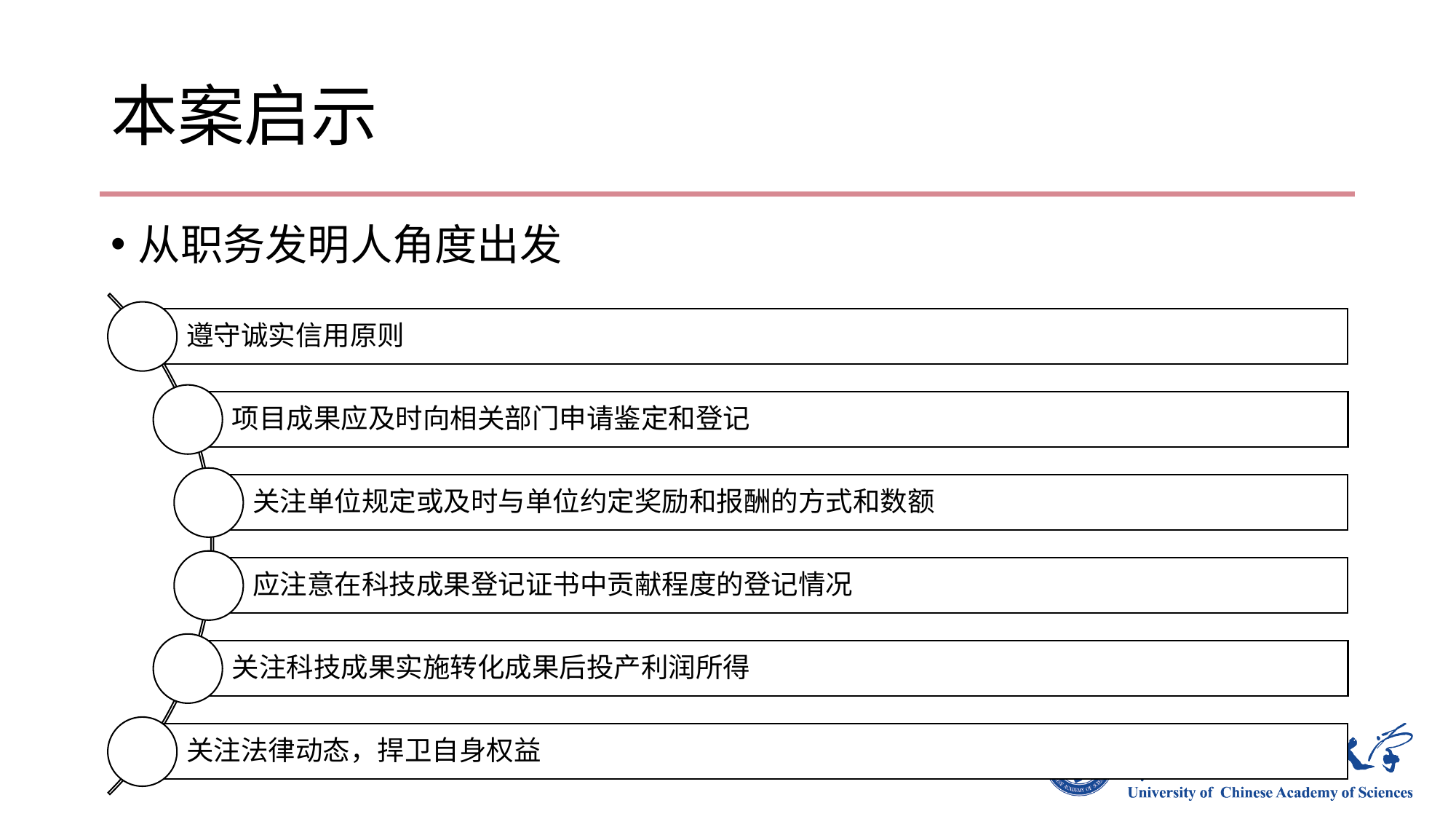

# 本案启示
从职务发明人角度出发

遵守诚实信用原则
项目成果应及时向相关部门申请鉴定和登记
关注单位规定或及时与单位约定奖励和报酬的方式和数额
应注意在科技成果登记证书中贡献程度的登记情况
关注科技成果实施转化成果后投产利润所得
关注法律动态，捍卫自身权益